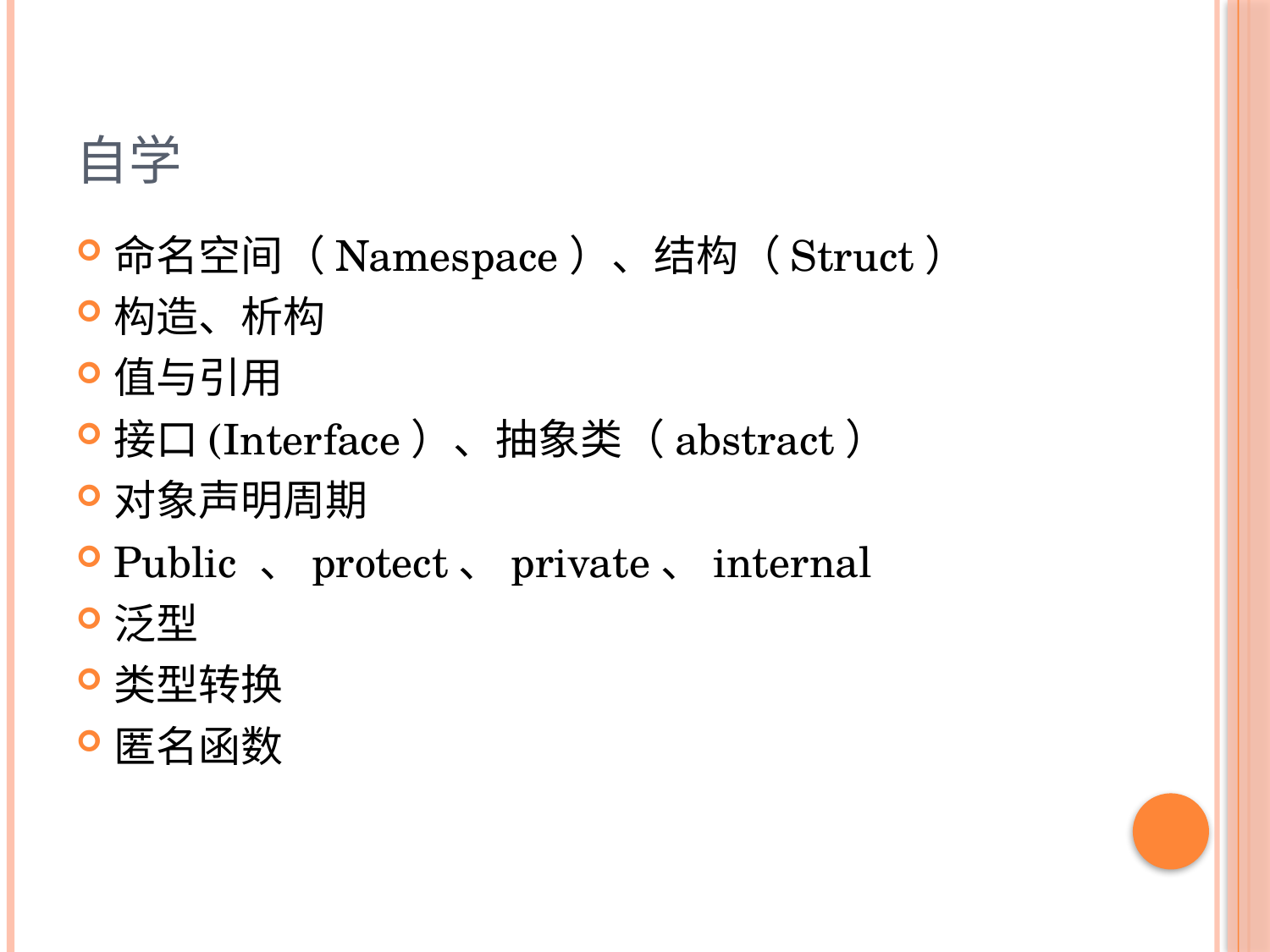

# 自学
命名空间（Namespace）、结构（Struct）
构造、析构
值与引用
接口(Interface）、抽象类（abstract）
对象声明周期
Public 、protect、private、internal
泛型
类型转换
匿名函数